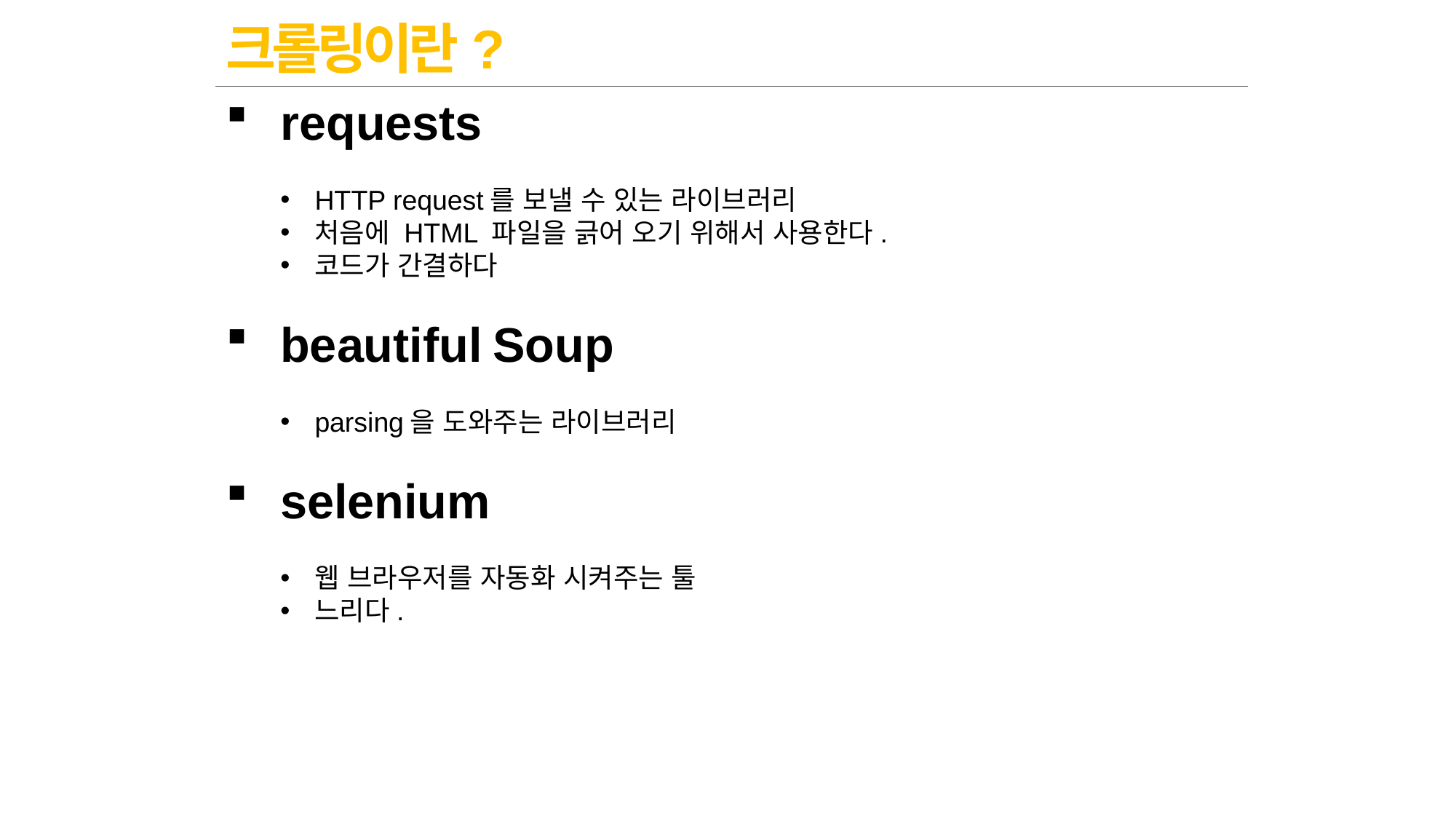

크롤링이란?
requests

HTTP request를 보낼 수 있는 라이브러리
처음에 HTML 파일을 긁어 오기 위해서 사용한다.
코드가 간결하다

beautiful Soup

parsing을 도와주는 라이브러리

selenium

웹 브라우저를 자동화 시켜주는 툴
느리다.